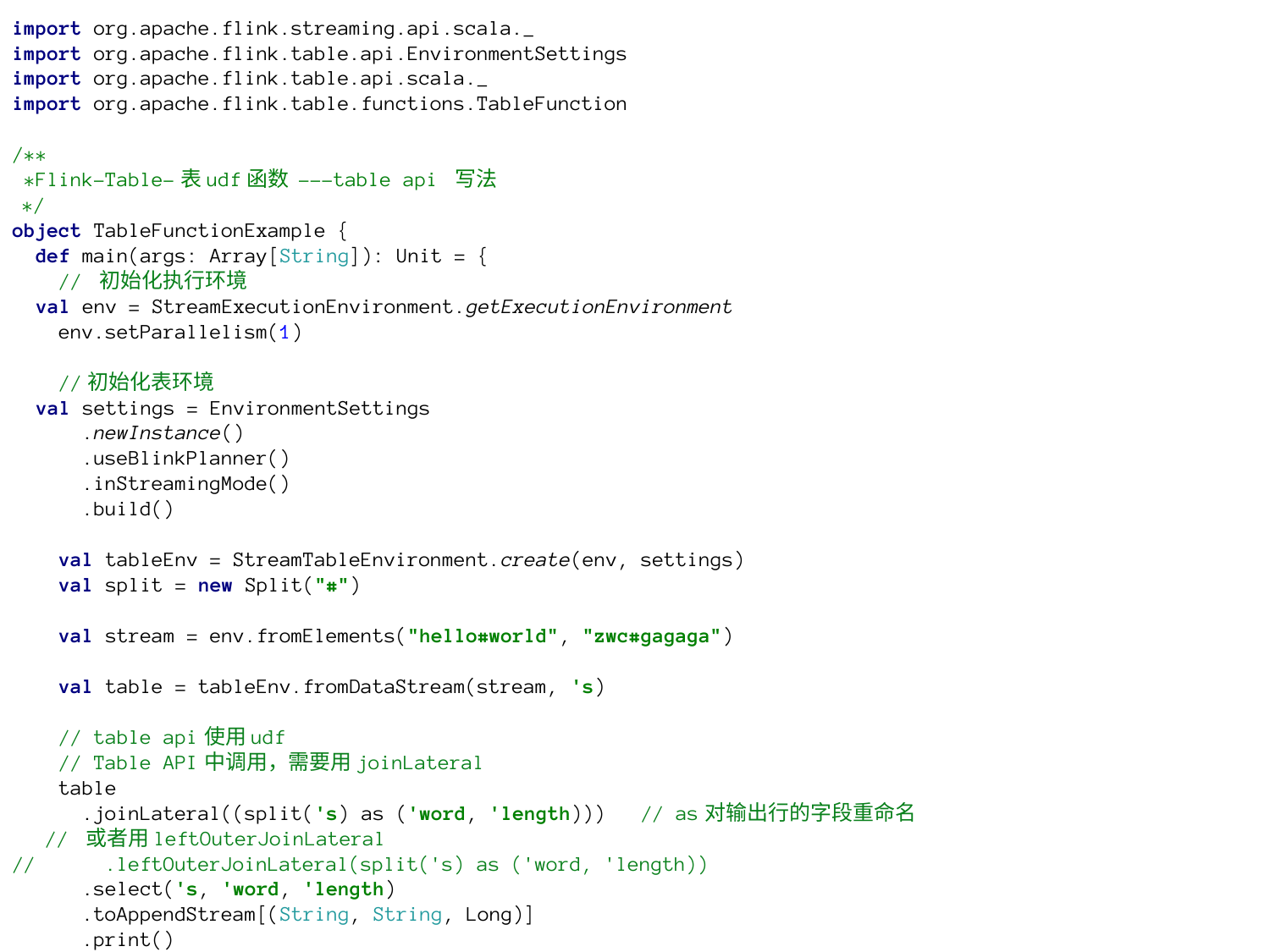

package com.zwc.datastreamapi
import org.apache.flink.streaming.api.scala._
import org.apache.flink.table.api.EnvironmentSettings
import org.apache.flink.table.api.scala._
import org.apache.flink.table.functions.TableFunction
/**
 *Flink-Table-表udf函数 ---table api 写法
 */
object TableFunctionExample {
  def main(args: Array[String]): Unit = {
    // 初始化执行环境
    val env = StreamExecutionEnvironment.getExecutionEnvironment
    env.setParallelism(1)
    //初始化表环境
    val settings = EnvironmentSettings
      .newInstance()
      .useBlinkPlanner()
      .inStreamingMode()
      .build()
    val tableEnv = StreamTableEnvironment.create(env, settings)
    val split = new Split("#")
    val stream = env.fromElements("hello#world", "zwc#gagaga")
    val table = tableEnv.fromDataStream(stream, 's)
    // table api使用udf
    // Table API中调用，需要用joinLateral
    table
      .joinLateral((split('s) as ('word, 'length)))   // as对输出行的字段重命名
      // 或者用leftOuterJoinLateral
//      .leftOuterJoinLateral(split('s) as ('word, 'length))
      .select('s, 'word, 'length)
      .toAppendStream[(String, String, Long)]
      .print()
    env.execute()
  }
  // 自定义TableFunction
  class Split(separator: String) extends TableFunction[(String, Int)] {
    def eval(s: String): Unit = {
      //使用collect方法来发射 `一行` 数据
      s.split(separator).foreach(x => collect((x, x.length)))
    }
  }
}